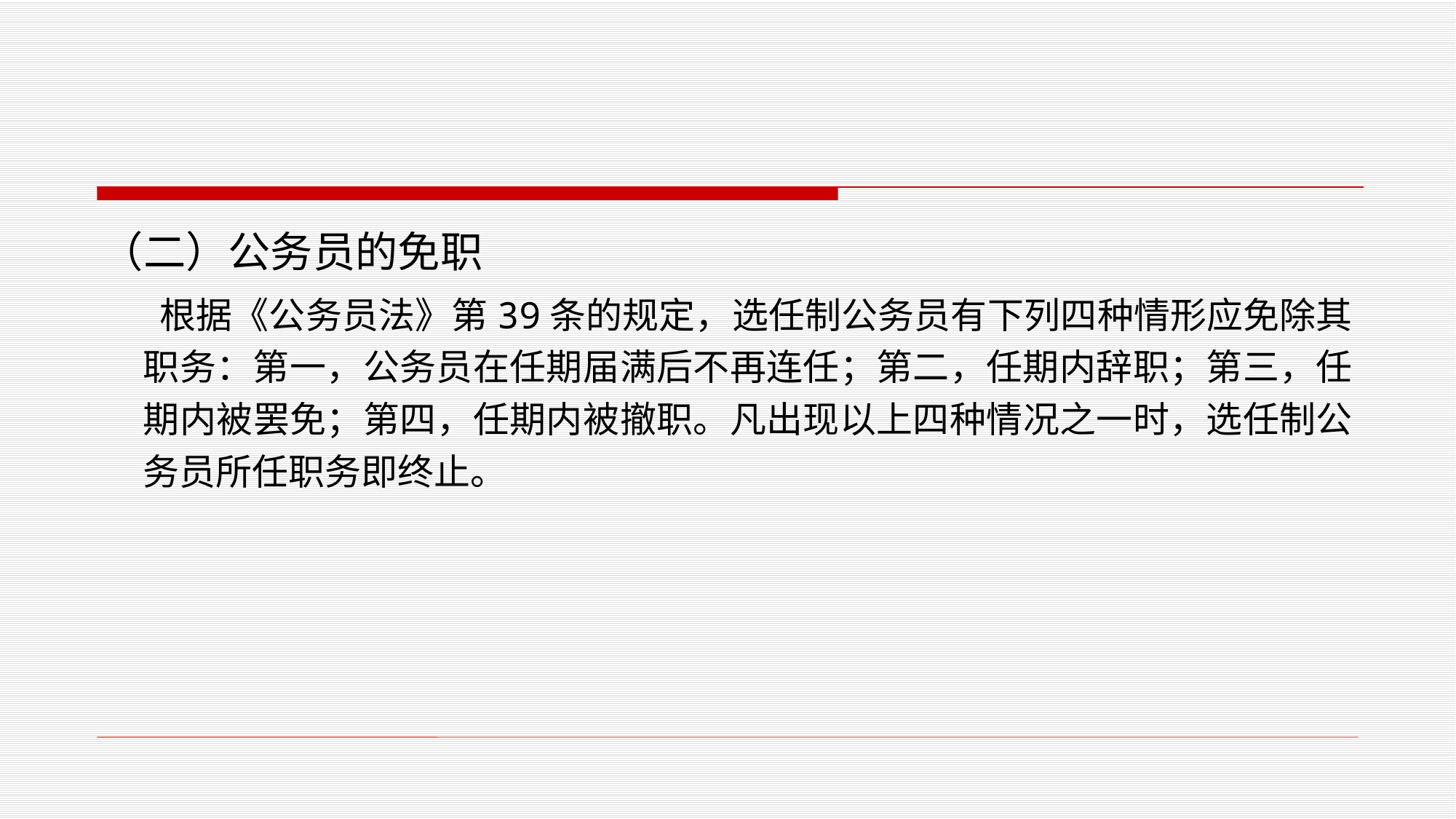

#
（二）公务员的免职
      根据《公务员法》第39条的规定，选任制公务员有下列四种情形应免除其职务：第一，公务员在任期届满后不再连任；第二，任期内辞职；第三，任期内被罢免；第四，任期内被撤职。凡出现以上四种情况之一时，选任制公务员所任职务即终止。